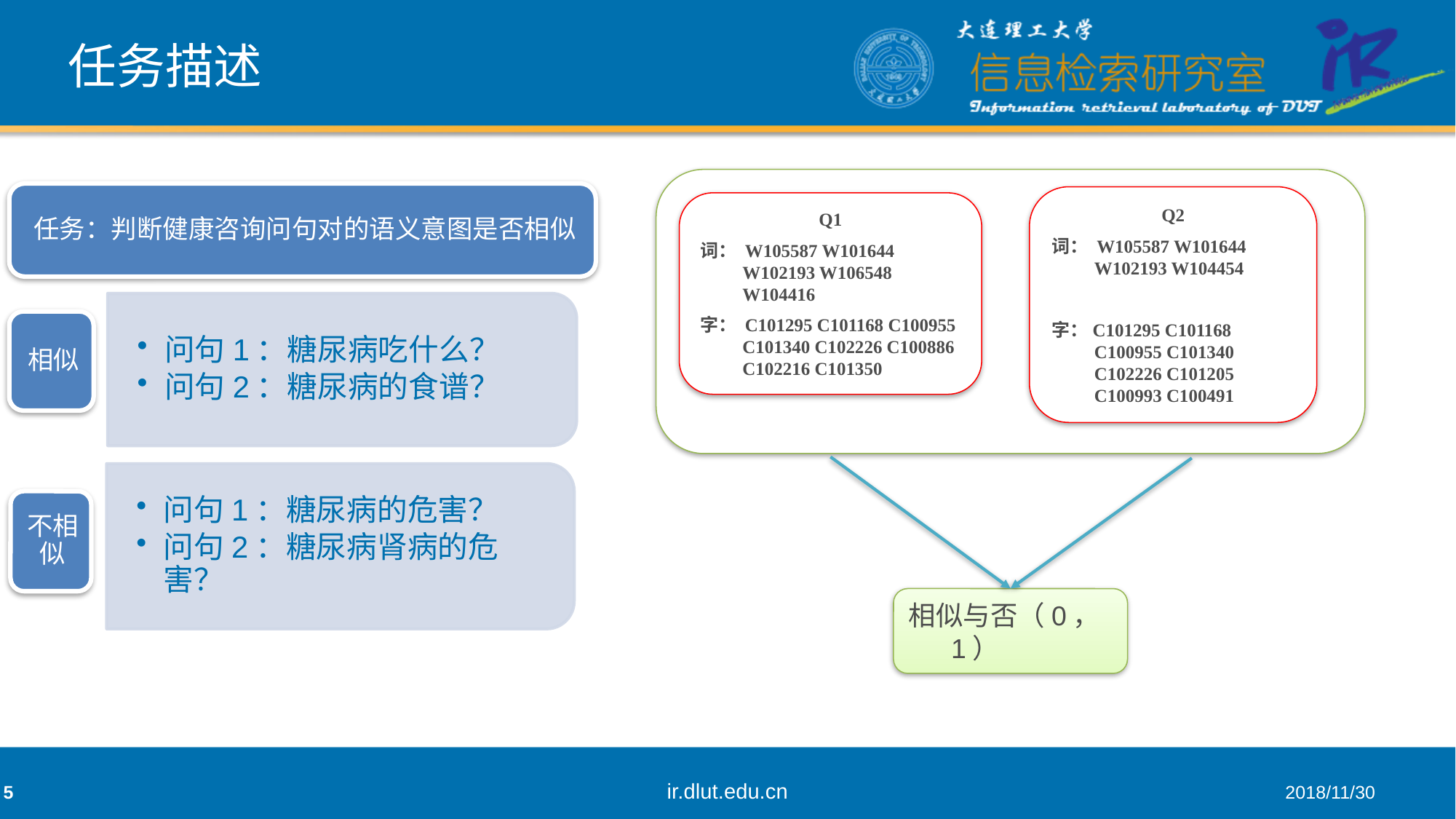

# 任务描述
任务：判断健康咨询问句对的语义意图是否相似
问句1：糖尿病吃什么？
问句2：糖尿病的食谱？
相似
问句1：糖尿病的危害？
问句2：糖尿病肾病的危害？
不相似

Q2
词： W105587 W101644 W102193 W104454

字：C101295 C101168 C100955 C101340 C102226 C101205 C100993 C100491
Q1
词： W105587 W101644 W102193 W106548 W104416
字： C101295 C101168 C100955 C101340 C102226 C100886 C102216 C101350
相似与否（0，1）